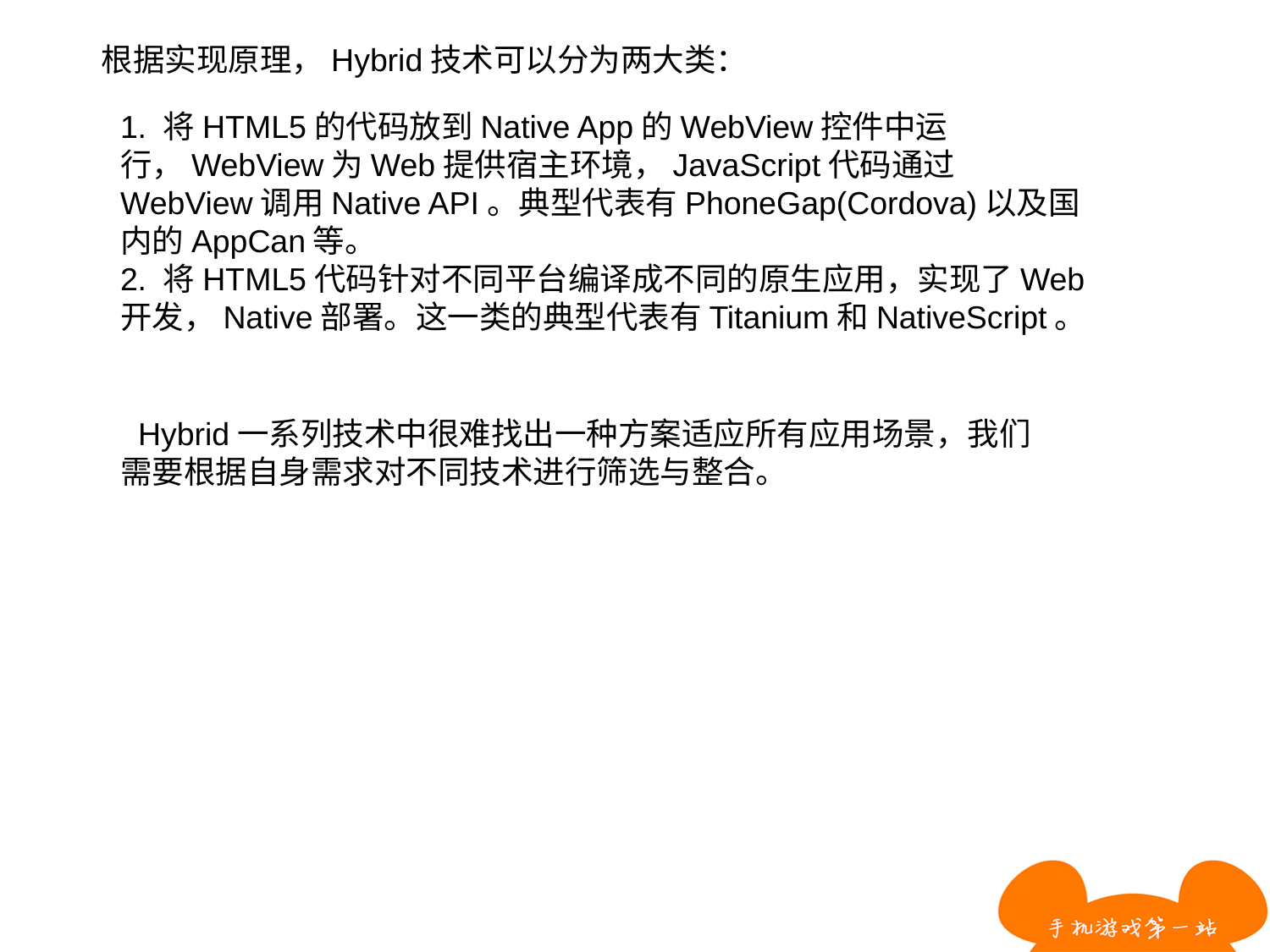

根据实现原理，Hybrid技术可以分为两大类：
1. 将HTML5的代码放到Native App的WebView控件中运行，WebView为Web提供宿主环境，JavaScript代码通过WebView调用Native API。典型代表有PhoneGap(Cordova)以及国内的AppCan等。
2. 将HTML5代码针对不同平台编译成不同的原生应用，实现了Web开发，Native部署。这一类的典型代表有Titanium和NativeScript。
  Hybrid一系列技术中很难找出一种方案适应所有应用场景，我们需要根据自身需求对不同技术进行筛选与整合。